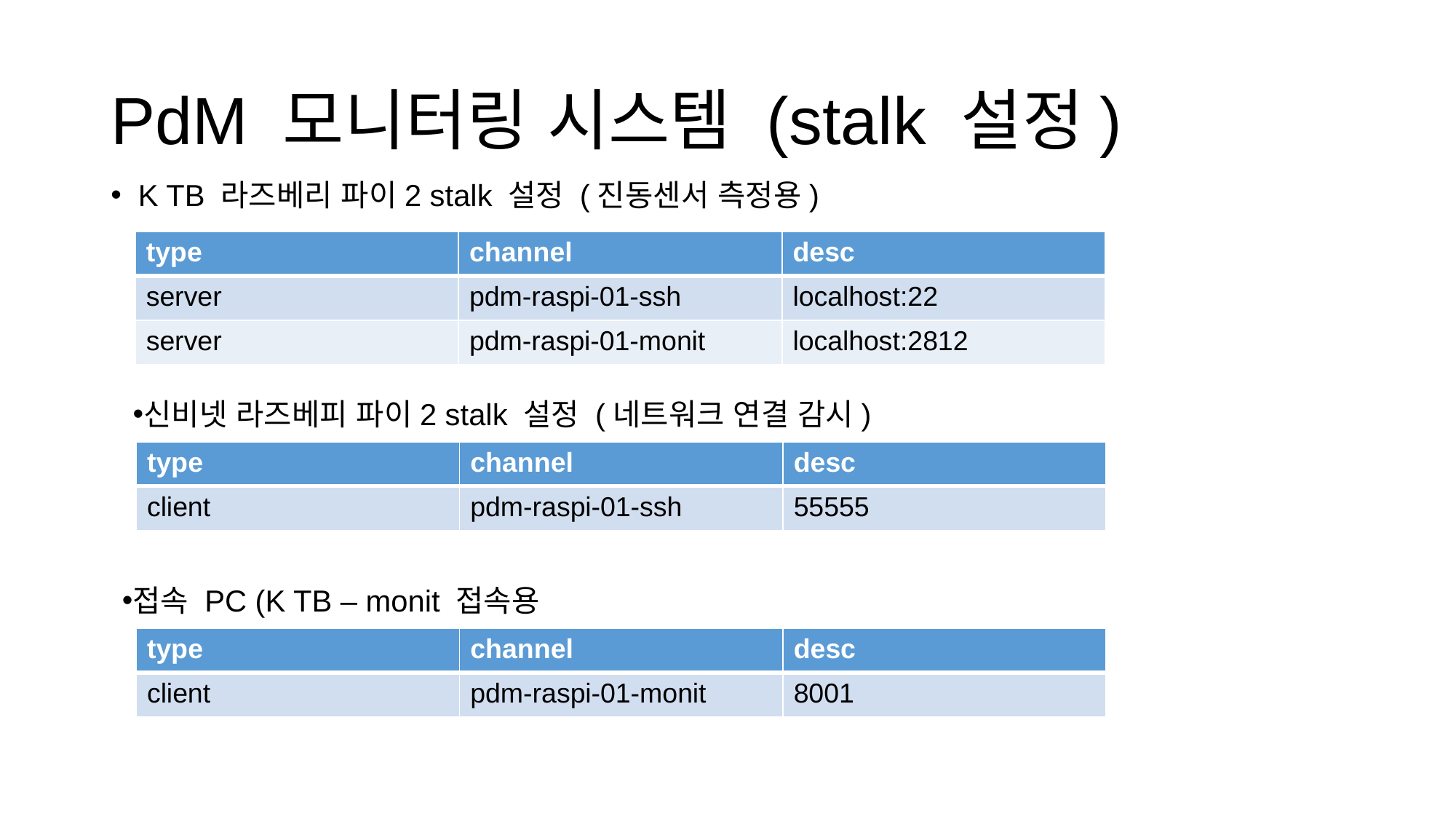

# PdM 모니터링 시스템 (stalk 설정)
K TB 라즈베리 파이2 stalk 설정 (진동센서 측정용)

| type | channel | desc |
| --- | --- | --- |
| server | pdm-raspi-01-ssh | localhost:22 |
| server | pdm-raspi-01-monit | localhost:2812 |
신비넷 라즈베피 파이2 stalk 설정 (네트워크 연결 감시)
| type | channel | desc |
| --- | --- | --- |
| client | pdm-raspi-01-ssh | 55555 |
접속 PC (K TB – monit 접속용
| type | channel | desc |
| --- | --- | --- |
| client | pdm-raspi-01-monit | 8001 |